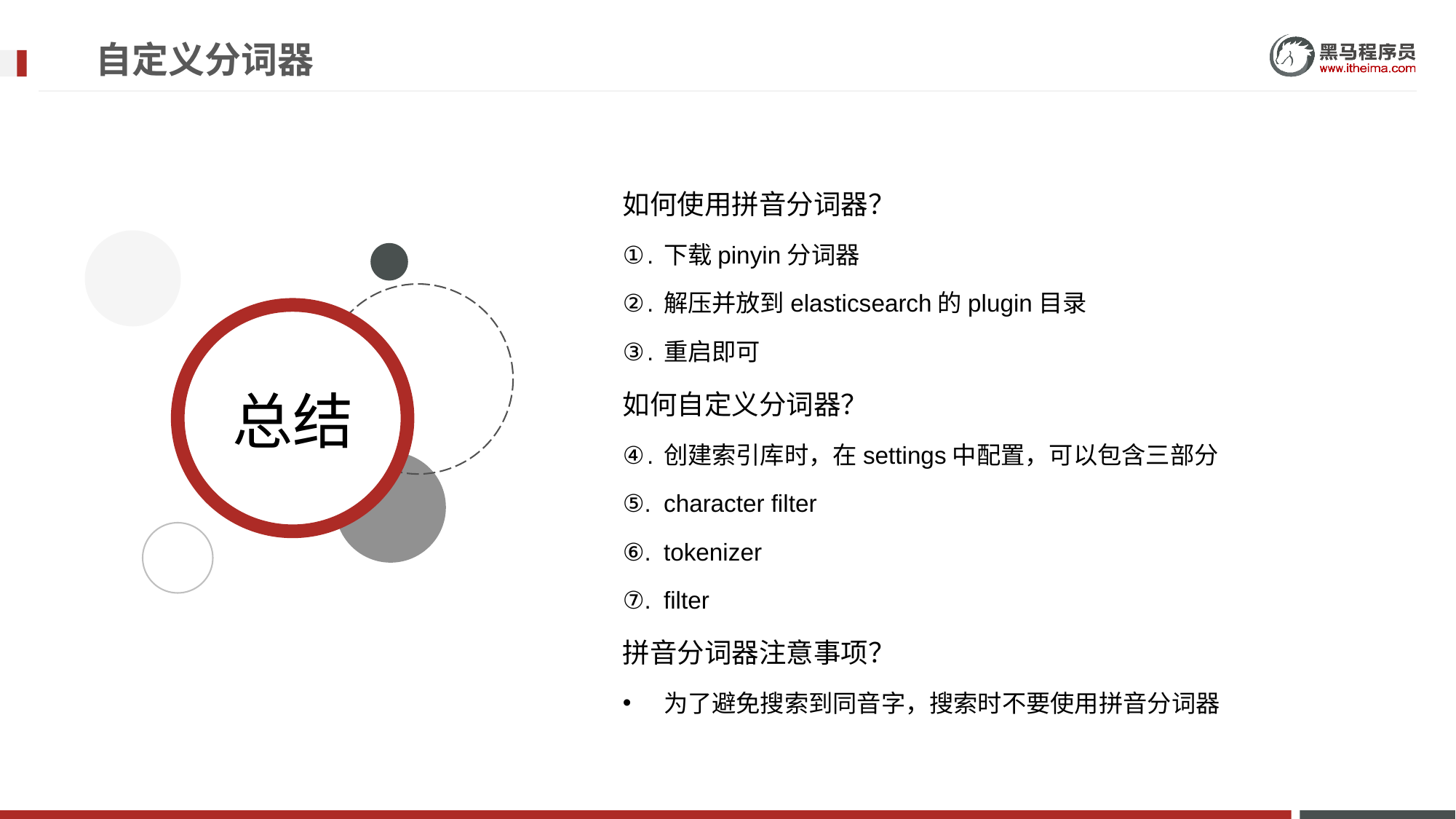

# 自定义分词器
如何使用拼音分词器？
下载pinyin分词器
解压并放到elasticsearch的plugin目录
重启即可
如何自定义分词器？
创建索引库时，在settings中配置，可以包含三部分
character filter
tokenizer
filter
拼音分词器注意事项？
为了避免搜索到同音字，搜索时不要使用拼音分词器